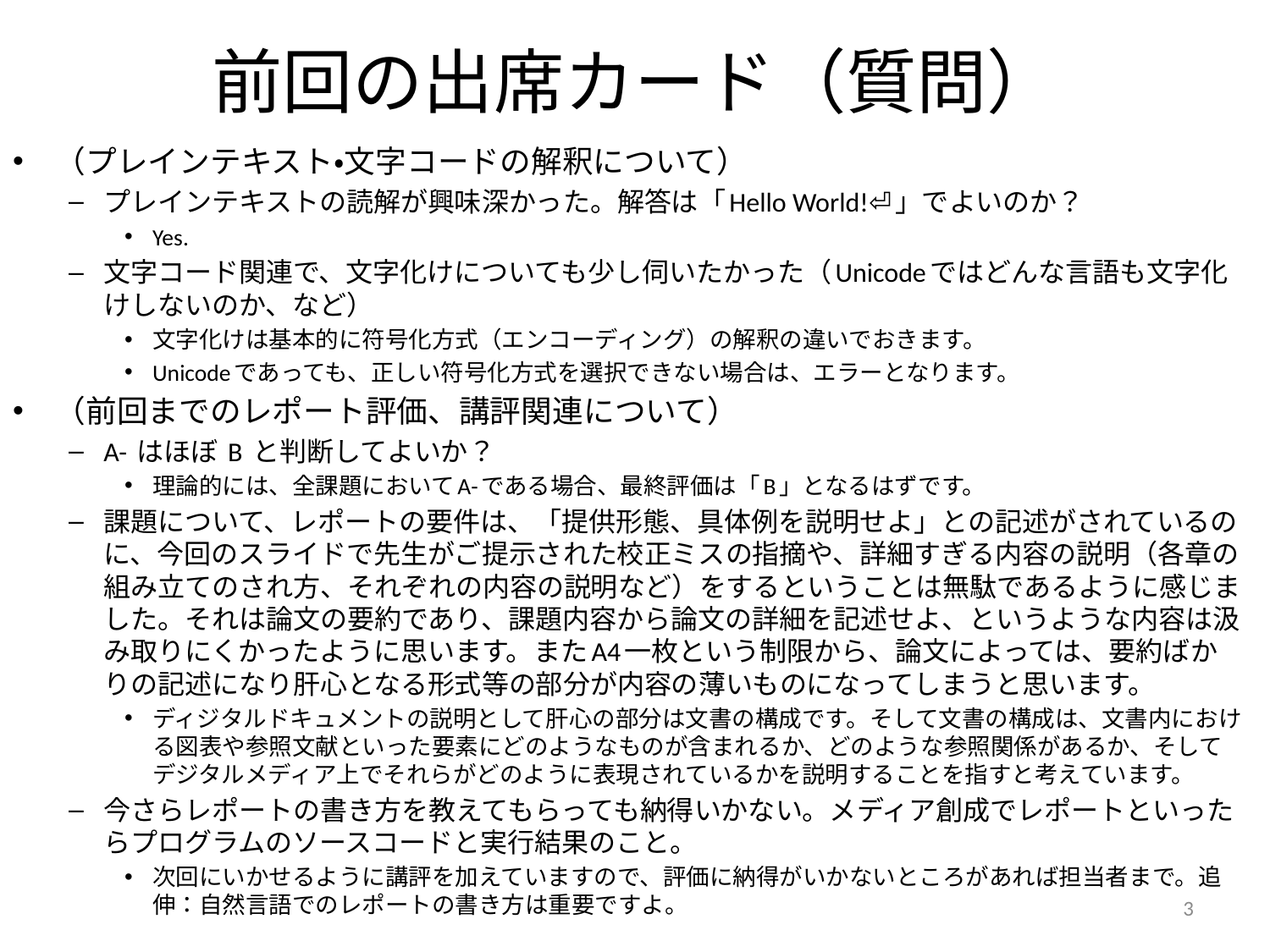

# 前回の出席カード（質問）
（プレインテキスト・文字コードの解釈について）
プレインテキストの読解が興味深かった。解答は「Hello World!⏎」でよいのか？
Yes.
文字コード関連で、文字化けについても少し伺いたかった（Unicodeではどんな言語も文字化けしないのか、など）
文字化けは基本的に符号化方式（エンコーディング）の解釈の違いでおきます。
Unicodeであっても、正しい符号化方式を選択できない場合は、エラーとなります。
（前回までのレポート評価、講評関連について）
A- はほぼ B と判断してよいか？
理論的には、全課題においてA-である場合、最終評価は「B」となるはずです。
課題について、レポートの要件は、「提供形態、具体例を説明せよ」との記述がされているのに、今回のスライドで先生がご提示された校正ミスの指摘や、詳細すぎる内容の説明（各章の組み立てのされ方、それぞれの内容の説明など）をするということは無駄であるように感じました。それは論文の要約であり、課題内容から論文の詳細を記述せよ、というような内容は汲み取りにくかったように思います。またA4一枚という制限から、論文によっては、要約ばかりの記述になり肝心となる形式等の部分が内容の薄いものになってしまうと思います。
ディジタルドキュメントの説明として肝心の部分は文書の構成です。そして文書の構成は、文書内における図表や参照文献といった要素にどのようなものが含まれるか、どのような参照関係があるか、そしてデジタルメディア上でそれらがどのように表現されているかを説明することを指すと考えています。
今さらレポートの書き方を教えてもらっても納得いかない。メディア創成でレポートといったらプログラムのソースコードと実行結果のこと。
次回にいかせるように講評を加えていますので、評価に納得がいかないところがあれば担当者まで。追伸：自然言語でのレポートの書き方は重要ですよ。
3